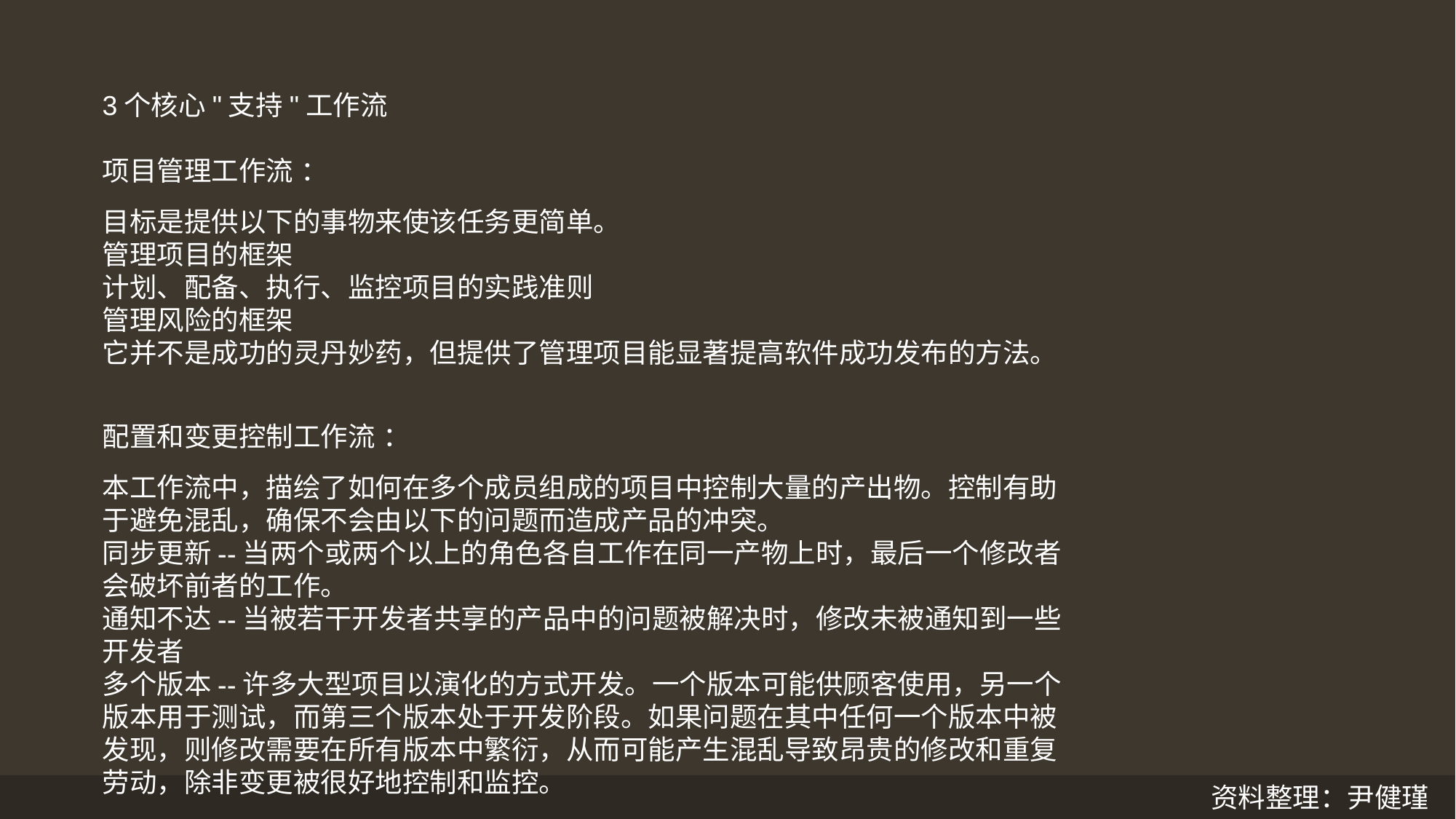

3个核心"支持"工作流

项目管理工作流 ：
目标是提供以下的事物来使该任务更简单。
管理项目的框架
计划、配备、执行、监控项目的实践准则
管理风险的框架
它并不是成功的灵丹妙药，但提供了管理项目能显著提高软件成功发布的方法。

配置和变更控制工作流 ：
本工作流中，描绘了如何在多个成员组成的项目中控制大量的产出物。控制有助于避免混乱，确保不会由以下的问题而造成产品的冲突。
同步更新--当两个或两个以上的角色各自工作在同一产物上时，最后一个修改者会破坏前者的工作。
通知不达--当被若干开发者共享的产品中的问题被解决时，修改未被通知到一些开发者
多个版本--许多大型项目以演化的方式开发。一个版本可能供顾客使用，另一个版本用于测试，而第三个版本处于开发阶段。如果问题在其中任何一个版本中被发现，则修改需要在所有版本中繁衍，从而可能产生混乱导致昂贵的修改和重复劳动，除非变更被很好地控制和监控。

资料整理：尹健瑾